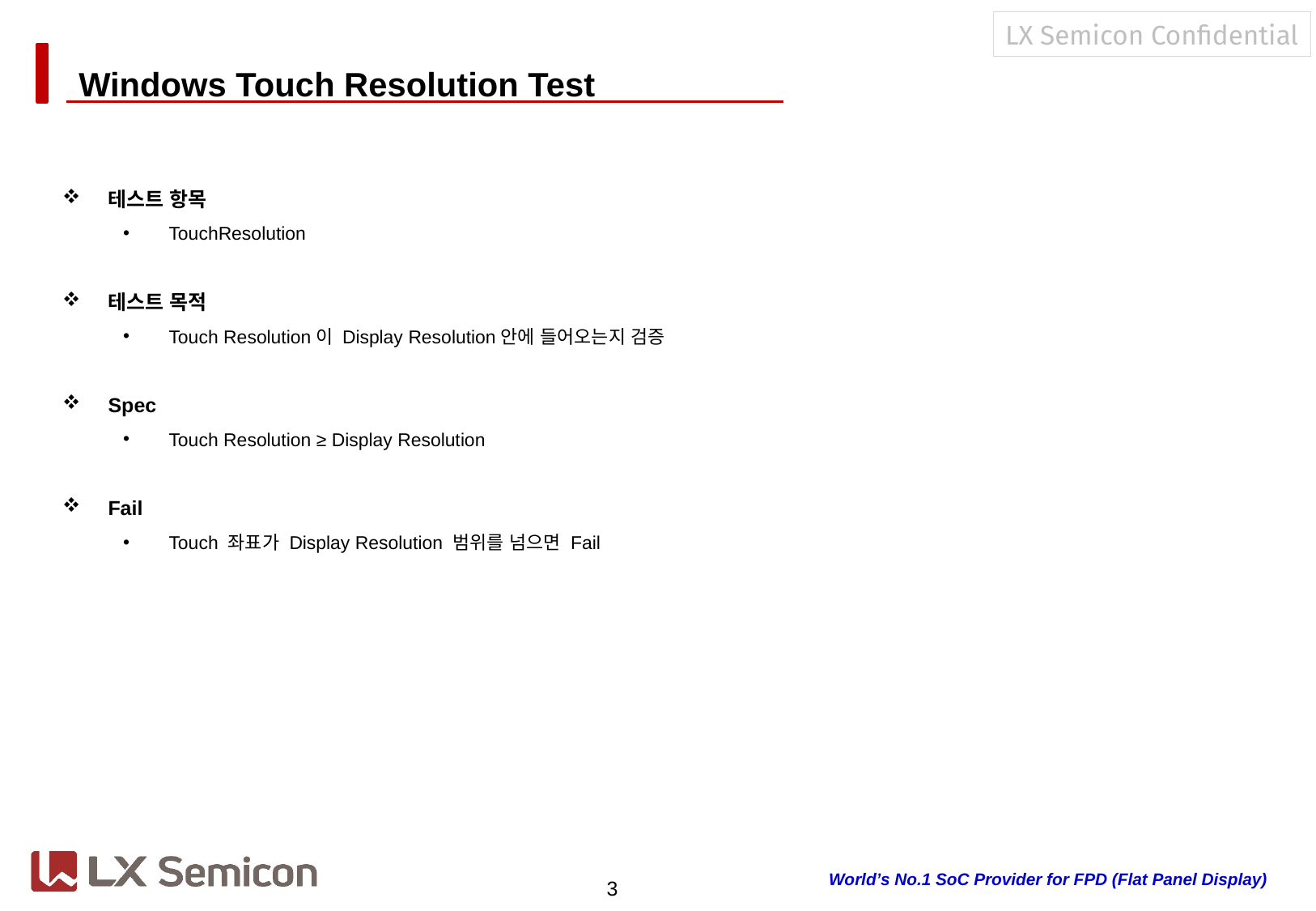

# Windows Touch Resolution Test
테스트 항목
TouchResolution

테스트 목적
Touch Resolution이 Display Resolution안에 들어오는지 검증

Spec
Touch Resolution ≥ Display Resolution

Fail
Touch 좌표가 Display Resolution 범위를 넘으면 Fail